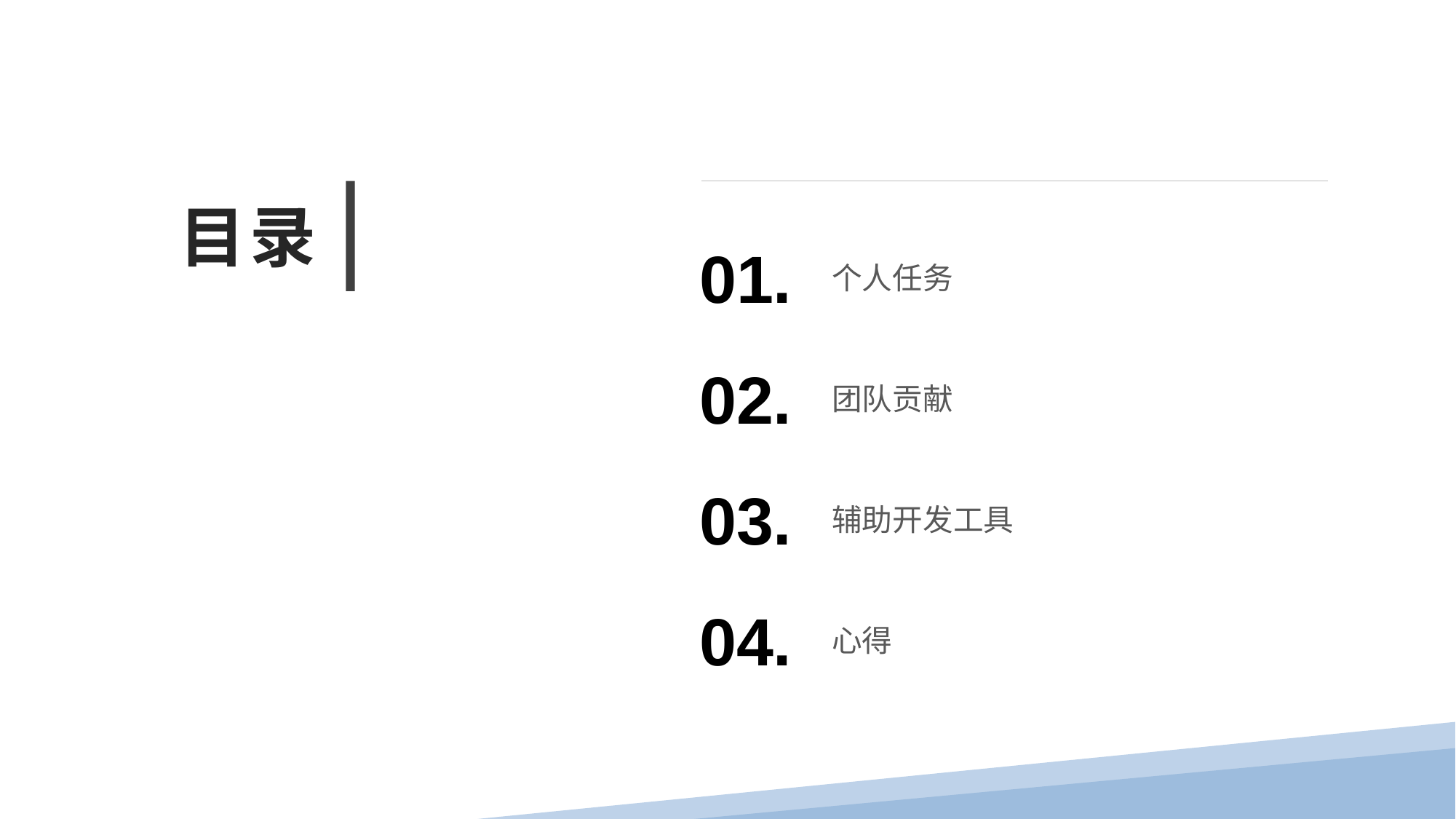

目录
01.
个人任务
02.
团队贡献
03.
辅助开发工具
04.
心得